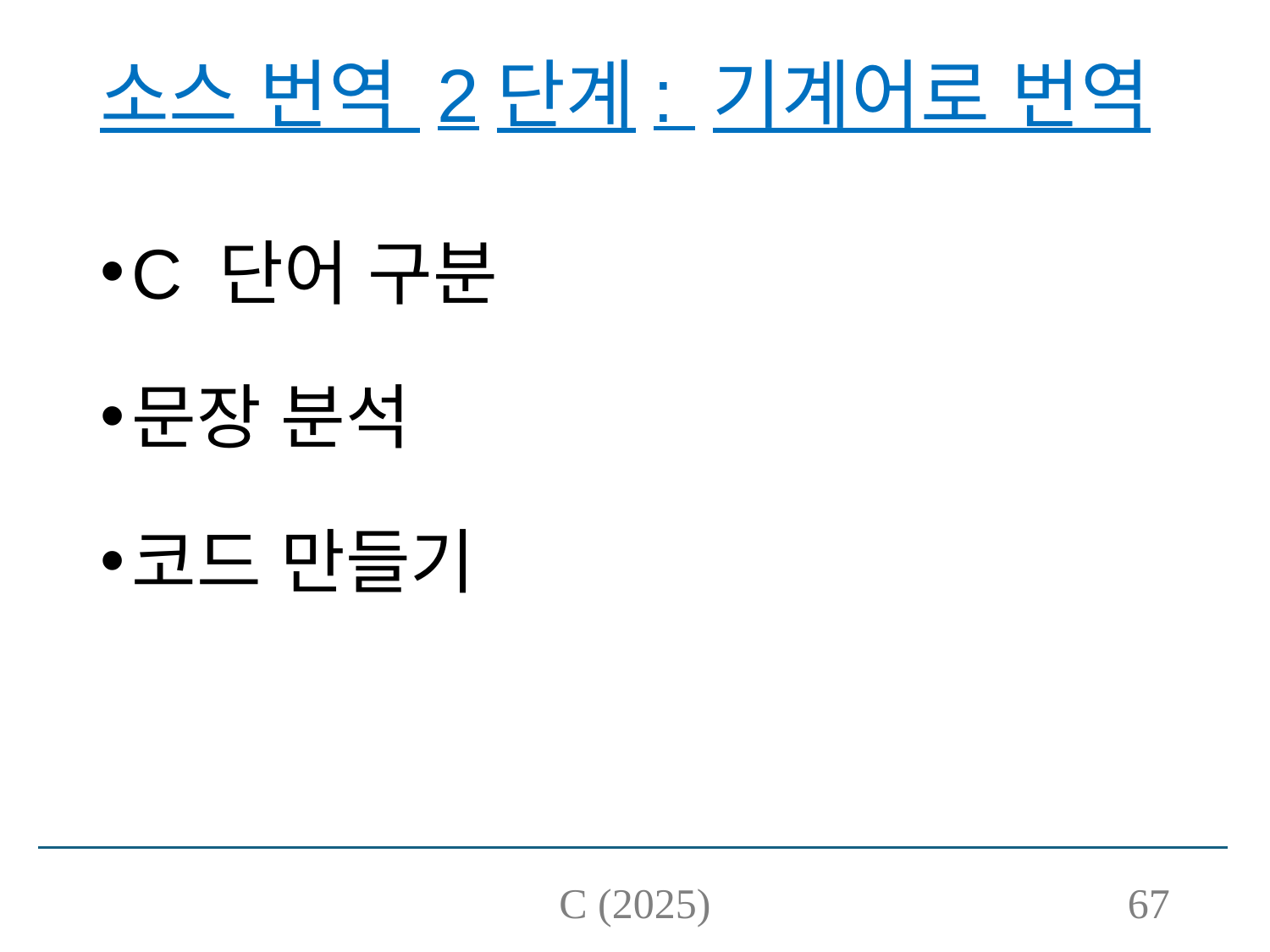

# 소스 번역 2단계: 기계어로 번역
C 단어 구분
문장 분석
코드 만들기
C (2025)
67